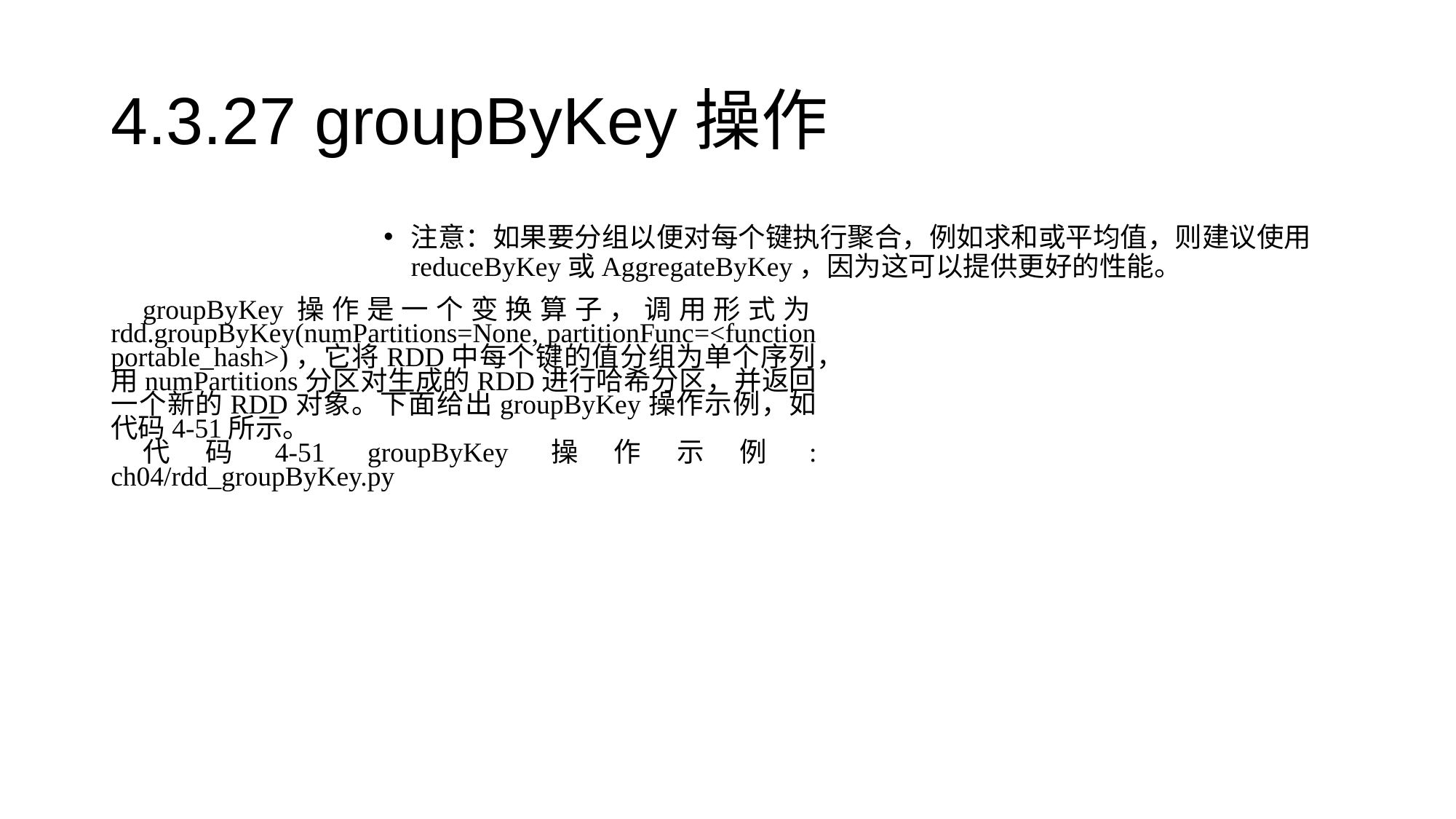

# 4.3.27 groupByKey操作
注意：如果要分组以便对每个键执行聚合，例如求和或平均值，则建议使用reduceByKey或AggregateByKey，因为这可以提供更好的性能。
groupByKey操作是一个变换算子，调用形式为rdd.groupByKey(numPartitions=None, partitionFunc=<function portable_hash>)，它将RDD中每个键的值分组为单个序列，用numPartitions分区对生成的RDD进行哈希分区，并返回一个新的RDD对象。下面给出groupByKey操作示例，如代码4-51所示。
代码4-51 groupByKey操作示例: ch04/rdd_groupByKey.py